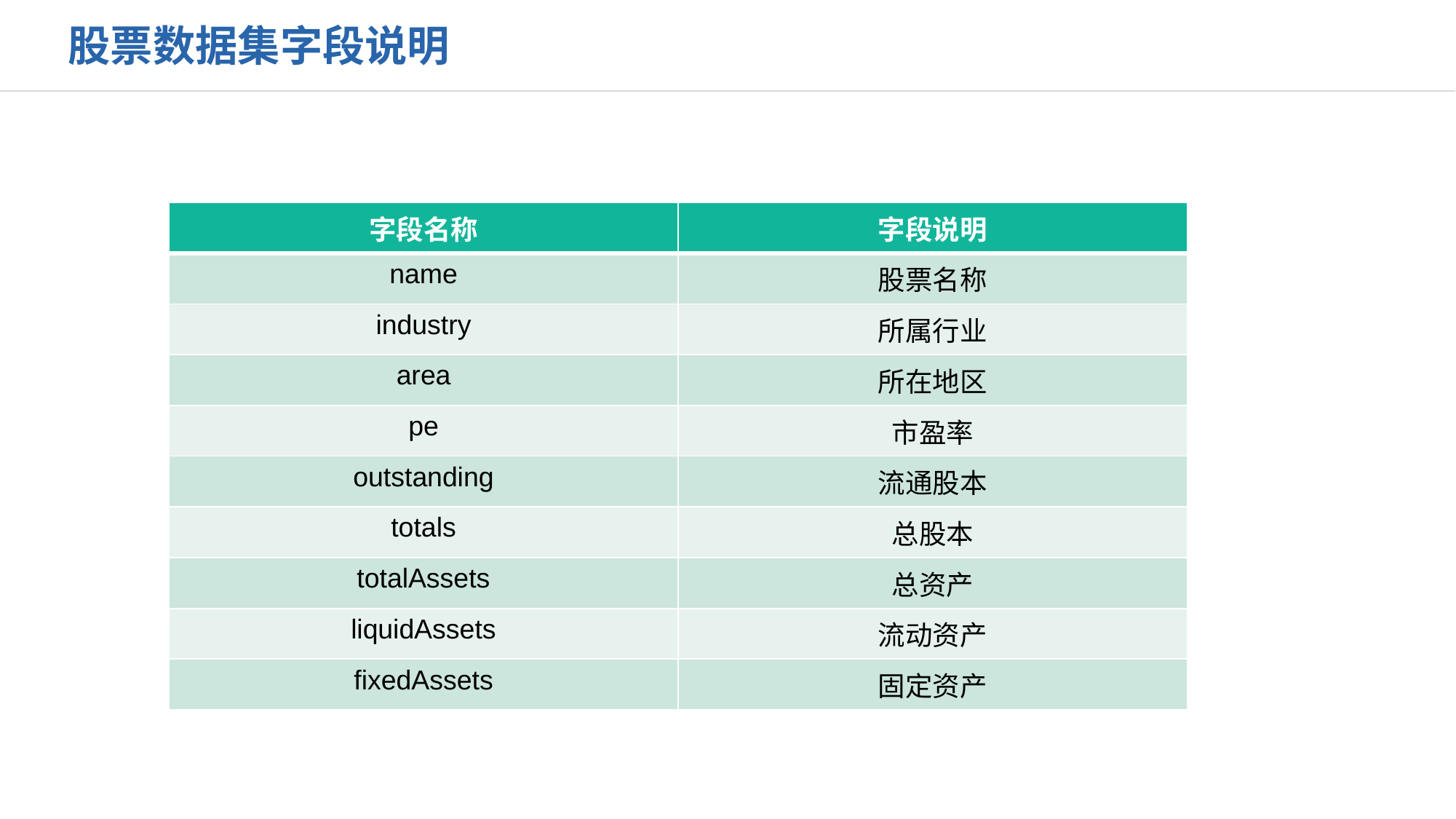

股票数据集字段说明

| 字段名称 | 字段说明 |
| --- | --- |
| name | 股票名称 |
| industry | 所属行业 |
| area | 所在地区 |
| pe | 市盈率 |
| outstanding | 流通股本 |
| totals | 总股本 |
| totalAssets | 总资产 |
| liquidAssets | 流动资产 |
| fixedAssets | 固定资产 |